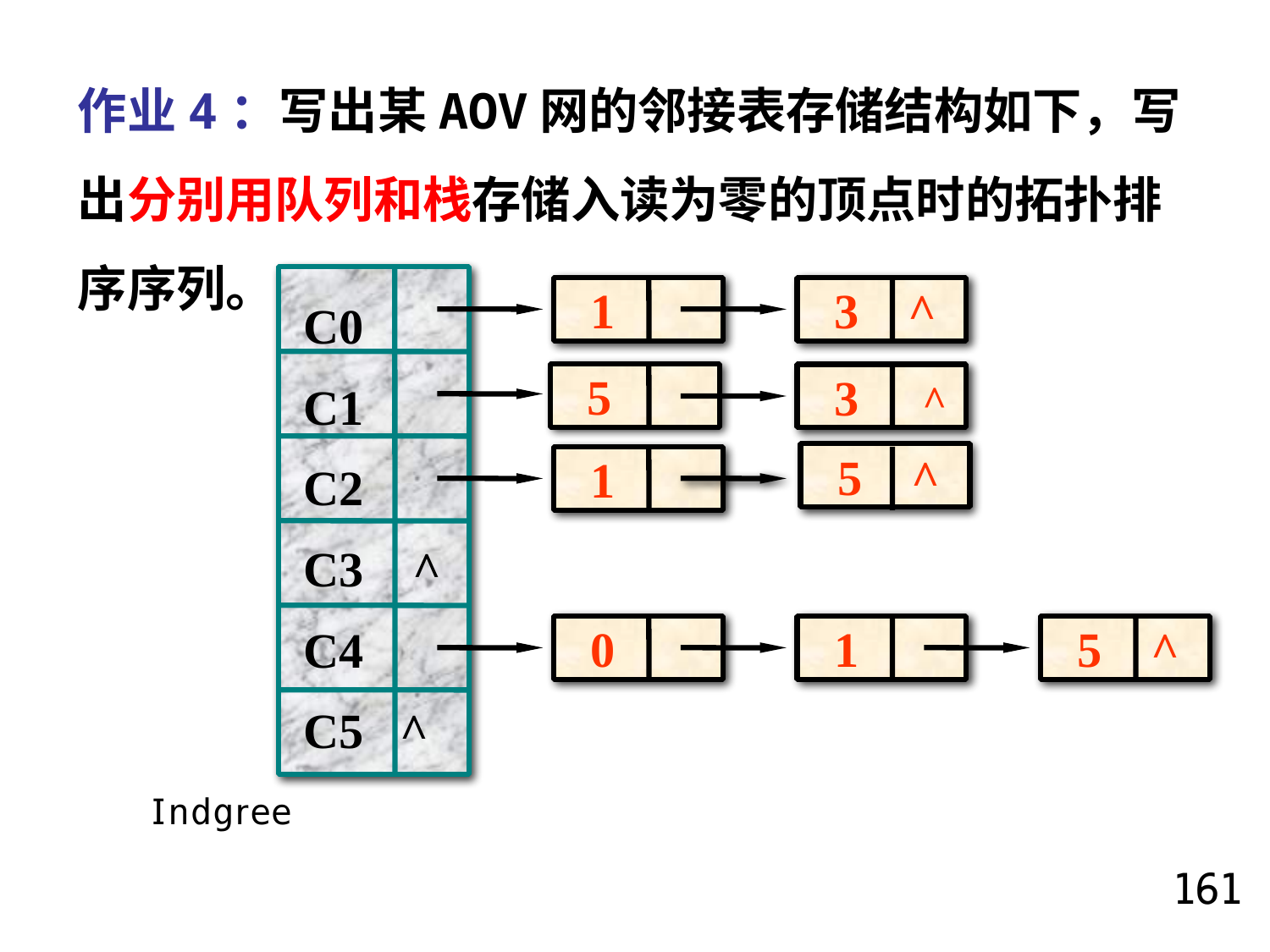

作业4：写出某AOV网的邻接表存储结构如下，写出分别用队列和栈存储入读为零的顶点时的拓扑排序序列。
 C0
 C1
 C2
 C3    ^
 C4
 C5   ^

  1

  3    ^

  5
  3      ^

  5    ^
  1

  0

  1

  5    ^

Indgree
161